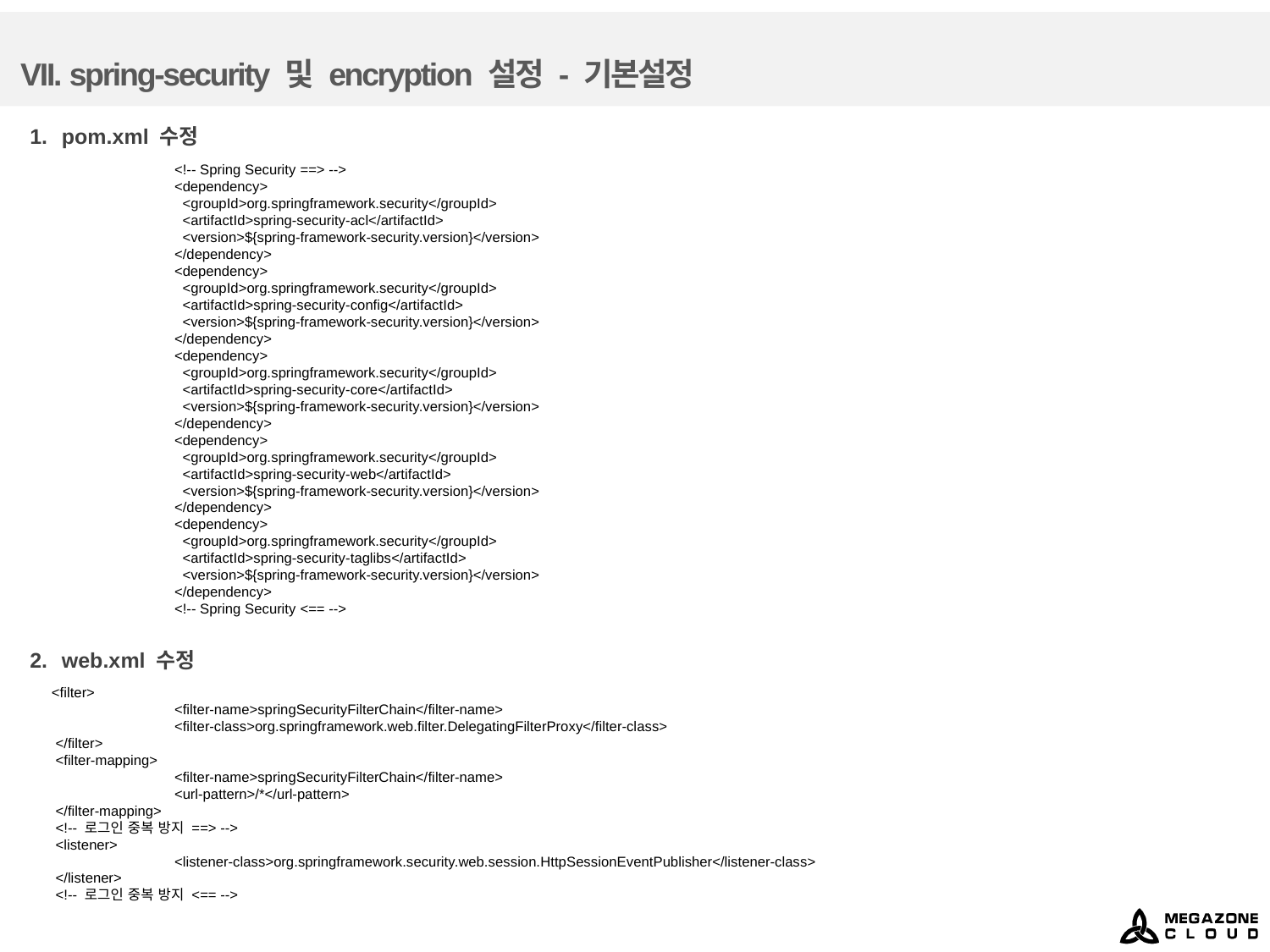

# VII. spring-security 및 encryption 설정 - 기본설정
pom.xml 수정

	<!-- Spring Security ==> -->
	<dependency>
	  <groupId>org.springframework.security</groupId>
	  <artifactId>spring-security-acl</artifactId>
	  <version>${spring-framework-security.version}</version>
	</dependency>
	<dependency>
	  <groupId>org.springframework.security</groupId>
	  <artifactId>spring-security-config</artifactId>
	  <version>${spring-framework-security.version}</version>
	</dependency>
	<dependency>
	  <groupId>org.springframework.security</groupId>
	  <artifactId>spring-security-core</artifactId>
	  <version>${spring-framework-security.version}</version>
	</dependency>
	<dependency>
	  <groupId>org.springframework.security</groupId>
	  <artifactId>spring-security-web</artifactId>
	  <version>${spring-framework-security.version}</version>
	</dependency>
	<dependency>
	  <groupId>org.springframework.security</groupId>
	  <artifactId>spring-security-taglibs</artifactId>
	  <version>${spring-framework-security.version}</version>
	</dependency>
	<!-- Spring Security <== -->
web.xml 수정

 <filter>
	<filter-name>springSecurityFilterChain</filter-name>
	<filter-class>org.springframework.web.filter.DelegatingFilterProxy</filter-class>
  </filter>
  <filter-mapping>
	<filter-name>springSecurityFilterChain</filter-name>
	<url-pattern>/*</url-pattern>
  </filter-mapping>
  <!-- 로그인 중복 방지 ==> -->
  <listener>
	<listener-class>org.springframework.security.web.session.HttpSessionEventPublisher</listener-class>
  </listener>
  <!-- 로그인 중복 방지 <== -->